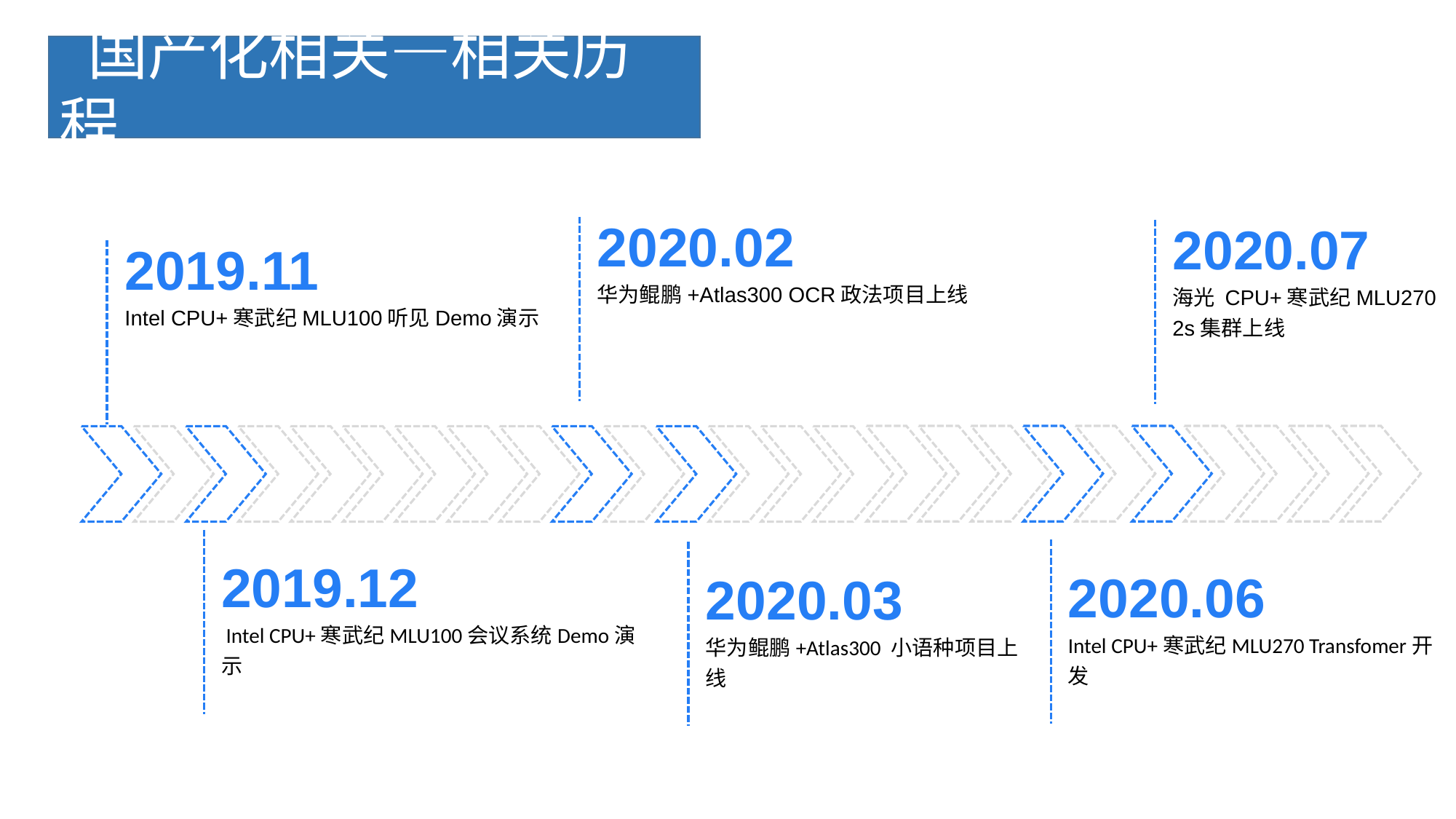

国产化相关—相关历程
2020.02

华为鲲鹏+Atlas300 OCR政法项目上线
2020.07

海光 CPU+寒武纪MLU270
2s集群上线
2019.11

Intel CPU+寒武纪MLU100听见Demo演示

2019.12
 Intel CPU+寒武纪MLU100会议系统Demo演示

2020.06
Intel CPU+寒武纪MLU270 Transfomer开发

2020.03
华为鲲鹏+Atlas300 小语种项目上线